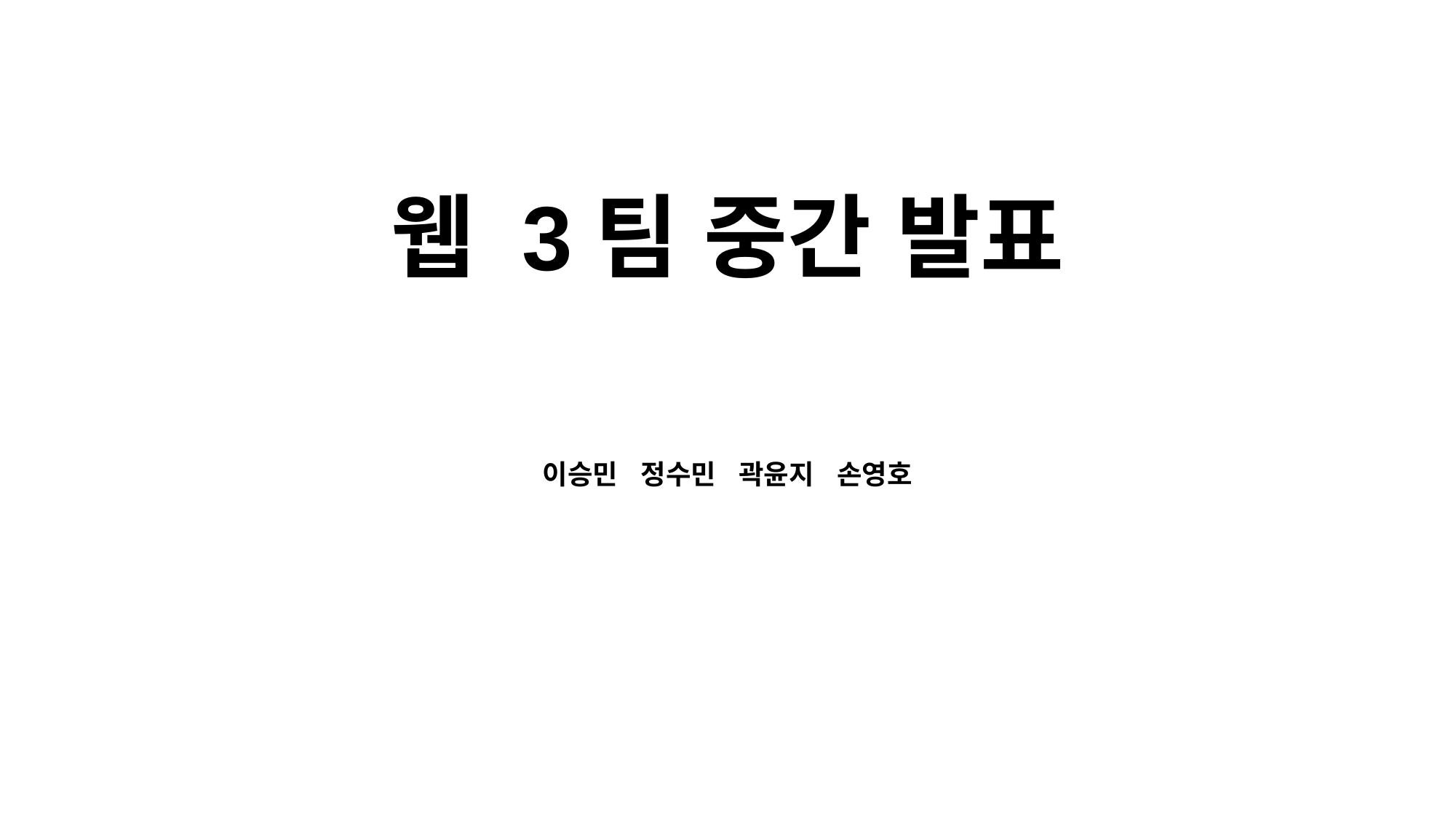

# 웹 3팀 중간 발표
이승민   정수민   곽윤지   손영호